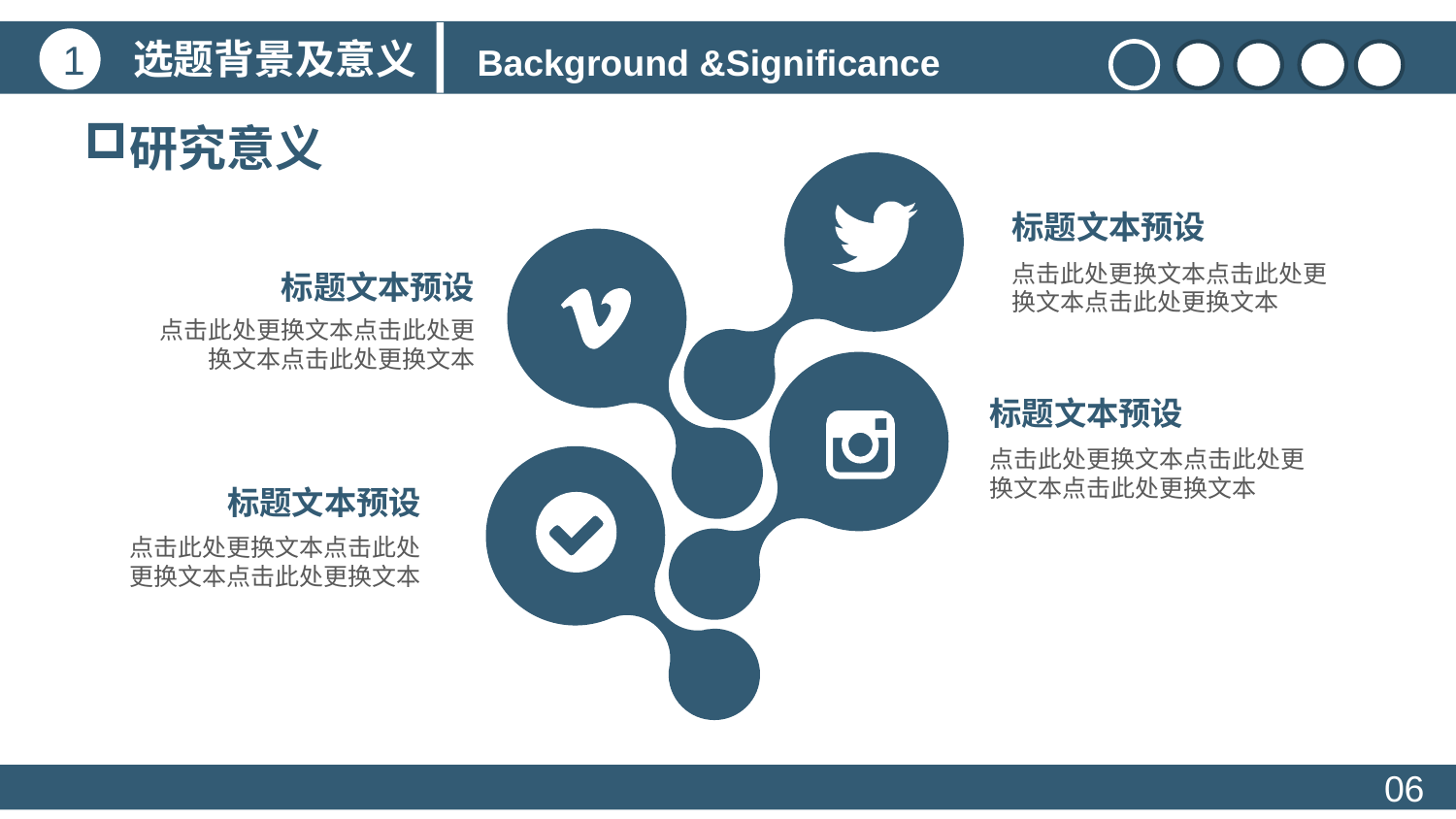

选题背景及意义
1
Background &Significance
研究意义

标题文本预设
点击此处更换文本点击此处更换文本点击此处更换文本

标题文本预设
点击此处更换文本点击此处更换文本点击此处更换文本
标题文本预设
点击此处更换文本点击此处更换文本点击此处更换文本

标题文本预设
点击此处更换文本点击此处更换文本点击此处更换文本

06